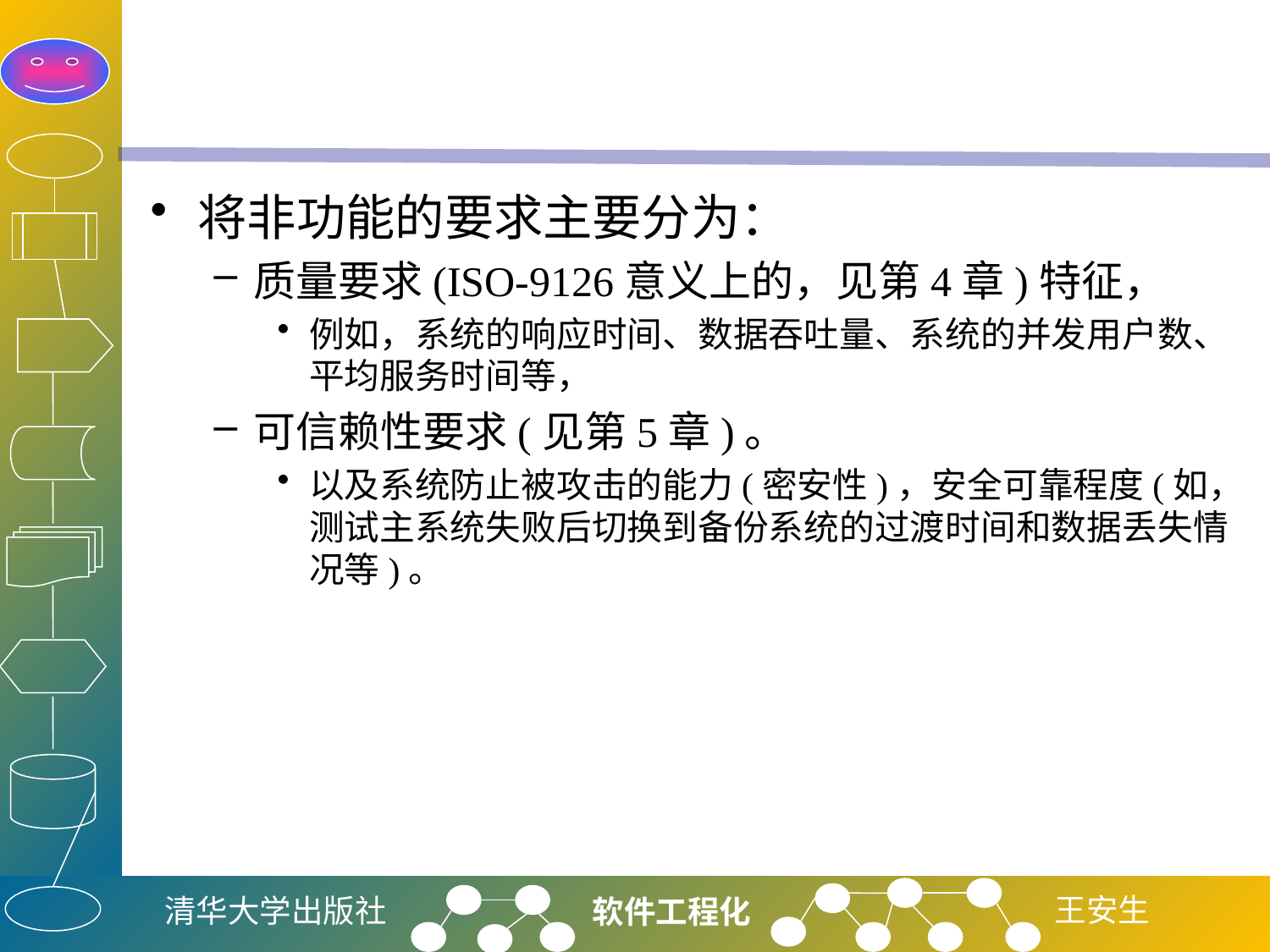

#
将非功能的要求主要分为：
质量要求(ISO-9126意义上的，见第4章)特征，
例如，系统的响应时间、数据吞吐量、系统的并发用户数、平均服务时间等，
可信赖性要求(见第5章)。
以及系统防止被攻击的能力(密安性)，安全可靠程度(如，测试主系统失败后切换到备份系统的过渡时间和数据丢失情况等)。